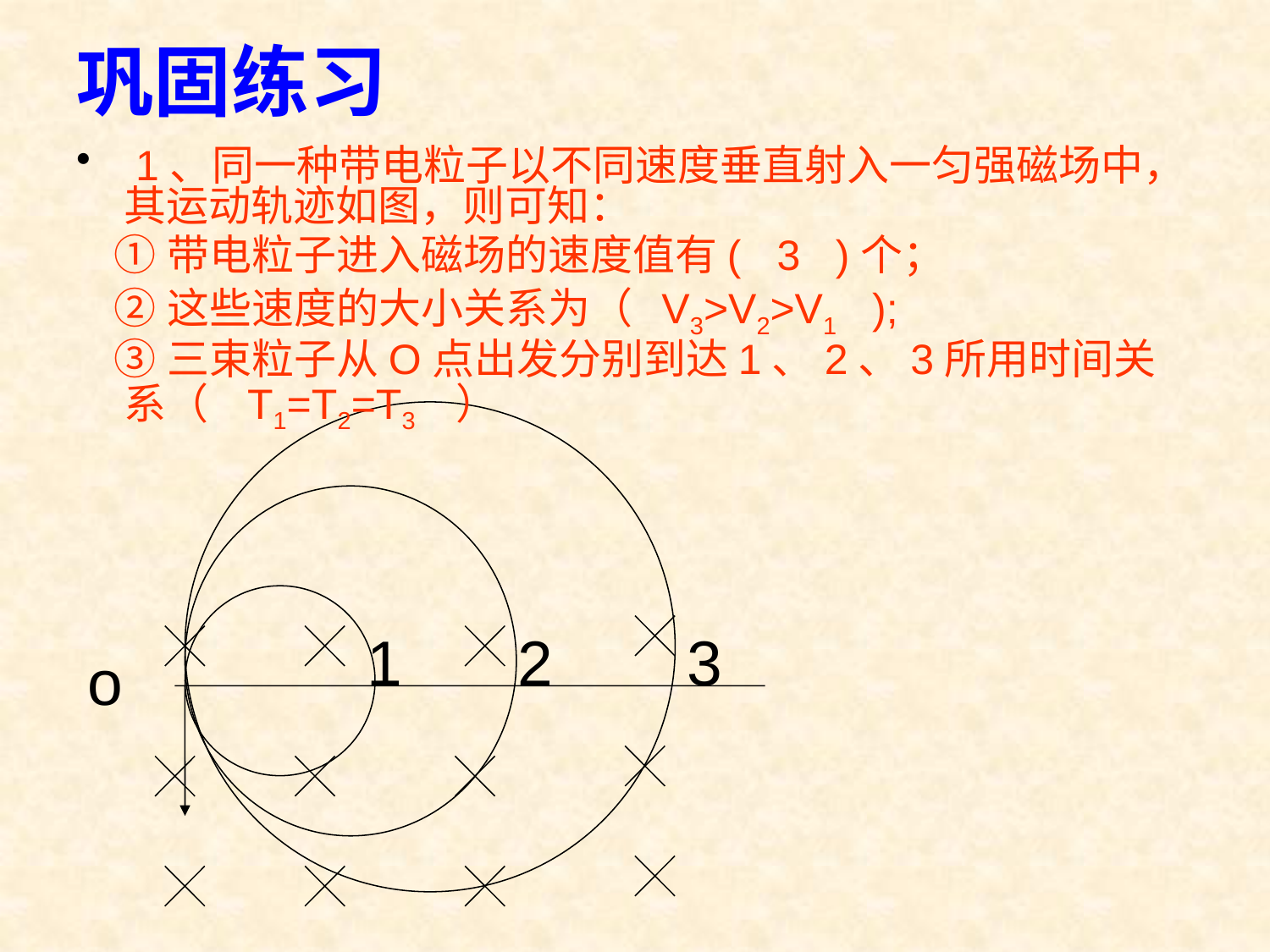

# 巩固练习
 1、同一种带电粒子以不同速度垂直射入一匀强磁场中，其运动轨迹如图，则可知：
    ①带电粒子进入磁场的速度值有(   3   )个；
    ②这些速度的大小关系为（  V3>V2>V1   );
    ③三束粒子从O点出发分别到达1、2、3所用时间关系（   T1=T2=T3   ）

1
2
3
o